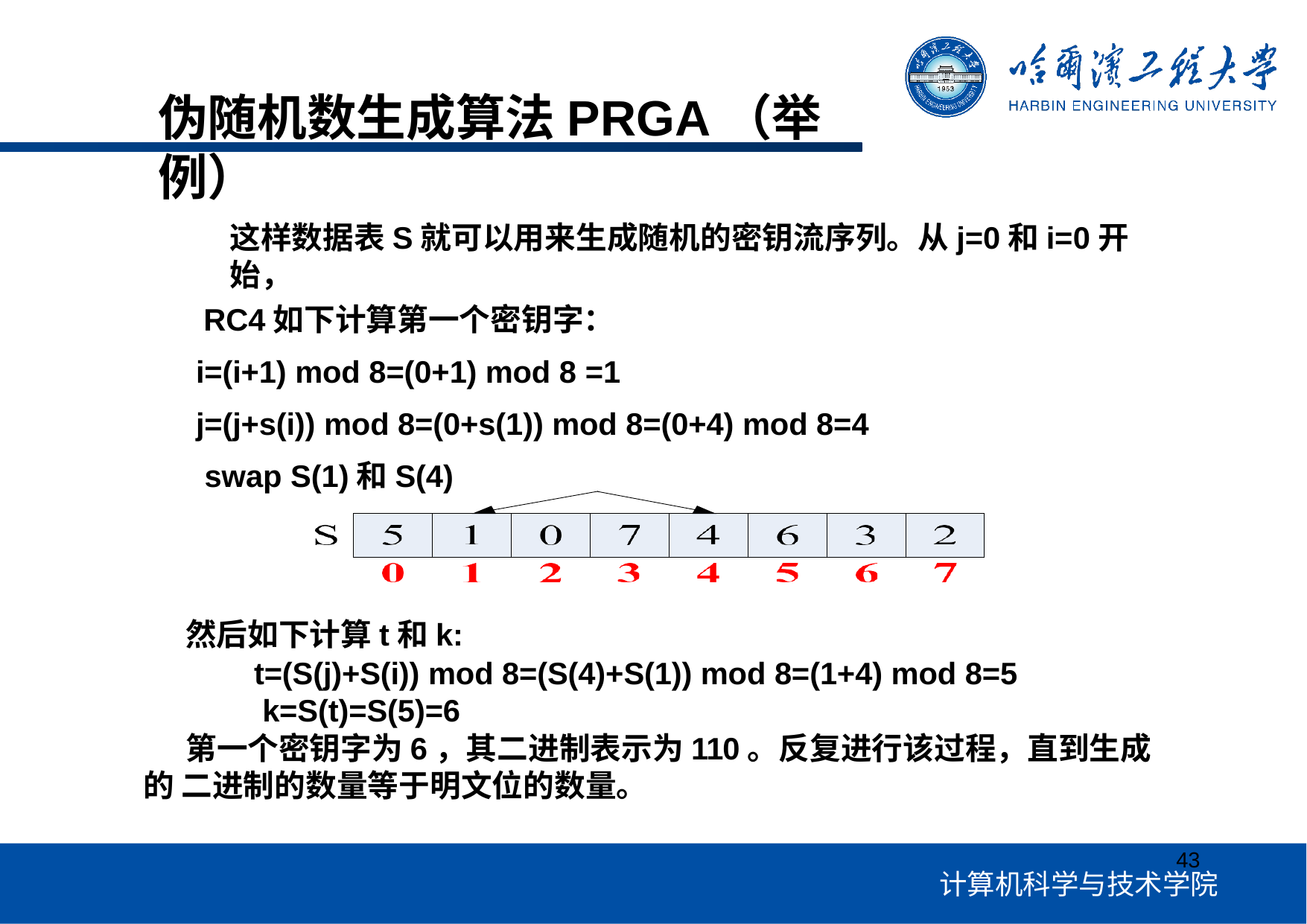

# 伪随机数生成算法PRGA（举例）
这样数据表S就可以用来生成随机的密钥流序列。从j=0和i=0开始，
RC4如下计算第一个密钥字：
i=(i+1) mod 8=(0+1) mod 8 =1
j=(j+s(i)) mod 8=(0+s(1)) mod 8=(0+4) mod 8=4  swap S(1)和S(4)

|  |  |  |  |  |  |  |  |
| --- | --- | --- | --- | --- | --- | --- | --- |

然后如下计算t和k:
t=(S(j)+S(i)) mod 8=(S(4)+S(1)) mod 8=(1+4) mod 8=5  k=S(t)=S(5)=6
第一个密钥字为6，其二进制表示为110。反复进行该过程，直到生成的 二进制的数量等于明文位的数量。
43